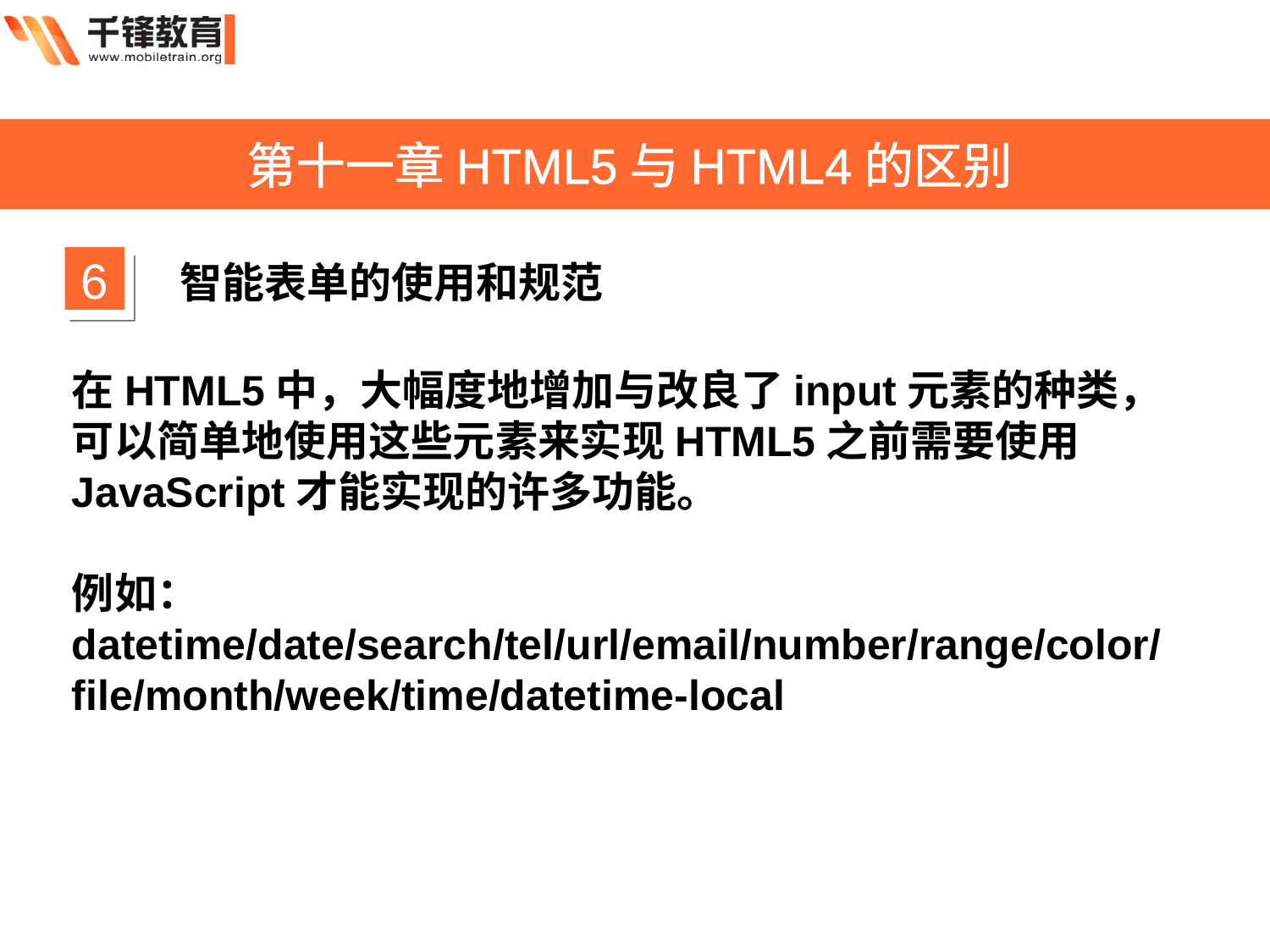

第十一章HTML5与HTML4的区别
6

智能表单的使用和规范

在HTML5中，大幅度地增加与改良了input元素的种类，可以简单地使用这些元素来实现HTML5之前需要使用JavaScript才能实现的许多功能。

例如：
datetime/date/search/tel/url/email/number/range/color/file/month/week/time/datetime-local